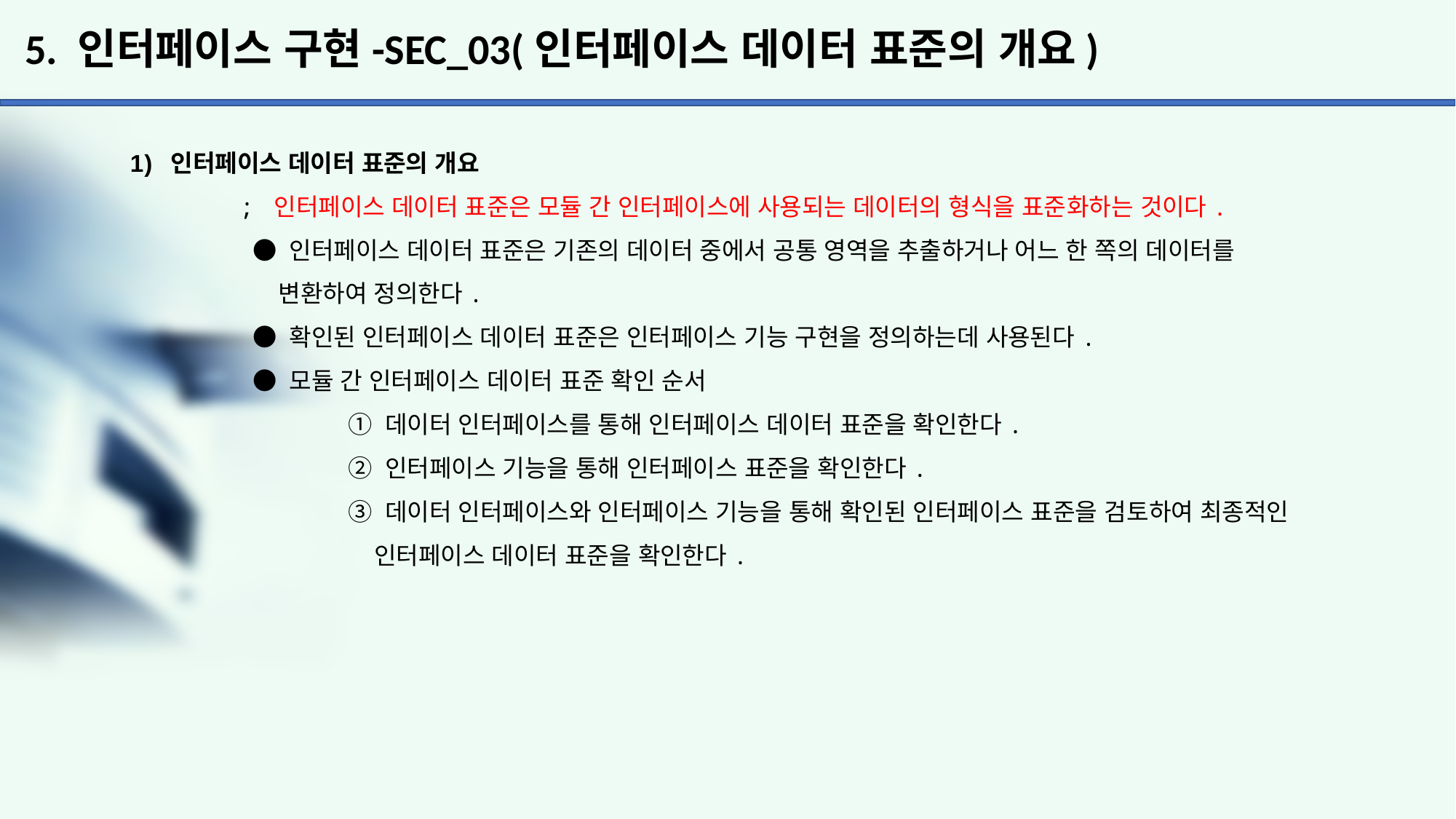

# 5. 인터페이스 구현-SEC_03(인터페이스 데이터 표준의 개요)
인터페이스 데이터 표준의 개요
	; 인터페이스 데이터 표준은 모듈 간 인터페이스에 사용되는 데이터의 형식을 표준화하는 것이다.
	  ● 인터페이스 데이터 표준은 기존의 데이터 중에서 공통 영역을 추출하거나 어느 한 쪽의 데이터를
	     변환하여 정의한다.
	  ● 확인된 인터페이스 데이터 표준은 인터페이스 기능 구현을 정의하는데 사용된다.
	  ● 모듈 간 인터페이스 데이터 표준 확인 순서
		① 데이터 인터페이스를 통해 인터페이스 데이터 표준을 확인한다.
		② 인터페이스 기능을 통해 인터페이스 표준을 확인한다.
		③ 데이터 인터페이스와 인터페이스 기능을 통해 확인된 인터페이스 표준을 검토하여 최종적인
		   인터페이스 데이터 표준을 확인한다.